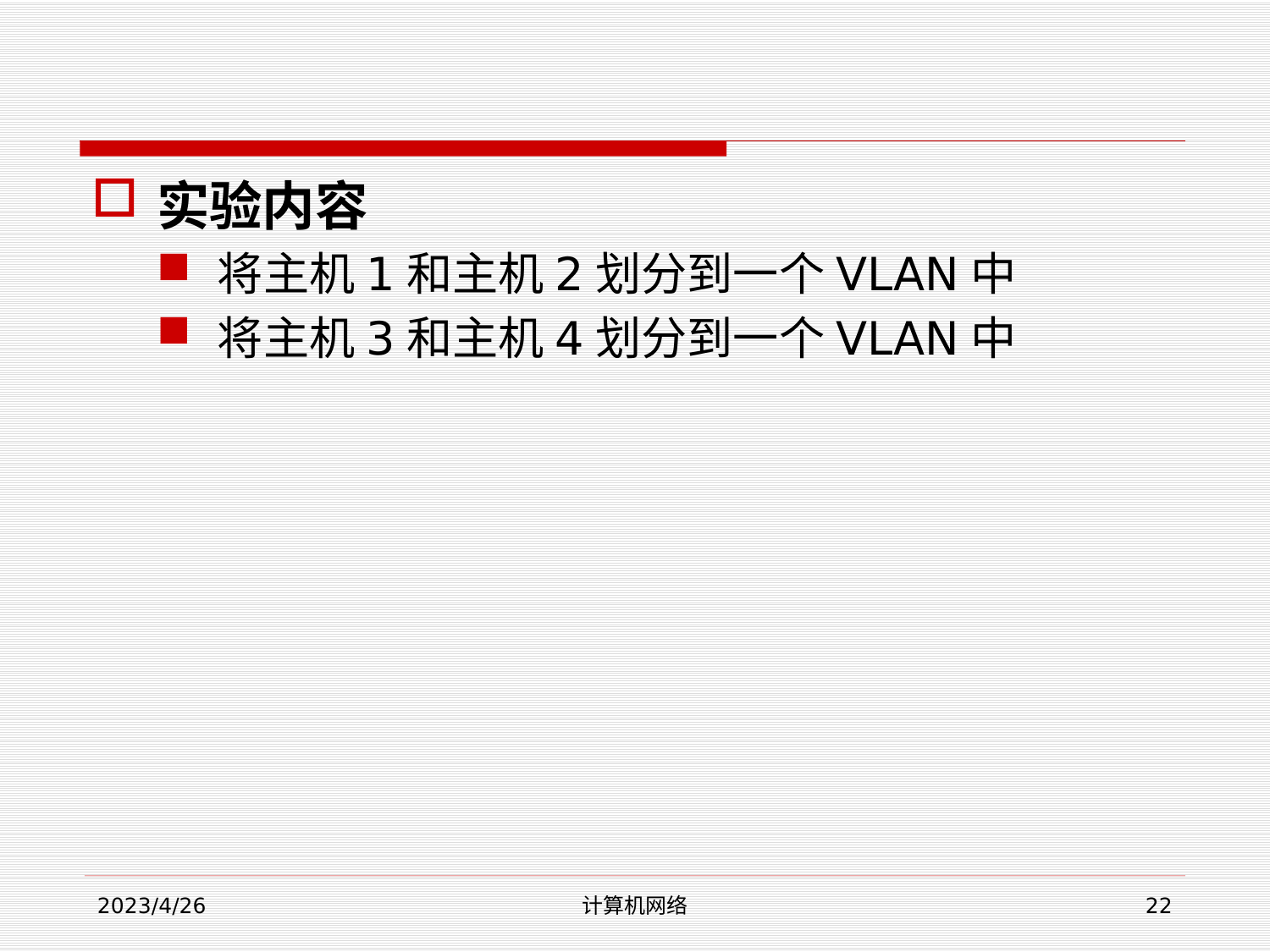

#
实验内容
将主机1和主机2划分到一个VLAN中
将主机3和主机4划分到一个VLAN中

2023/4/26
计算机网络
22